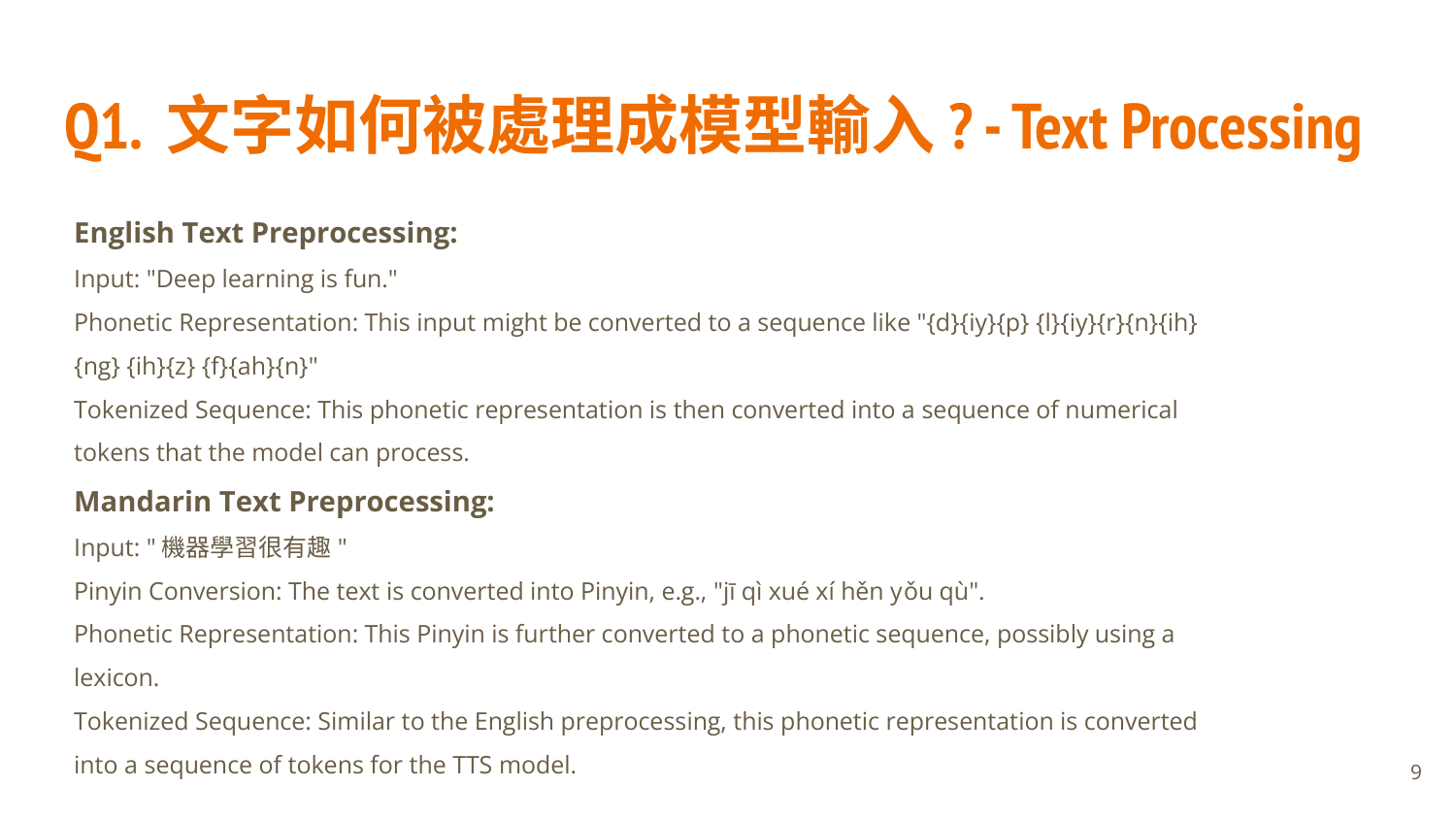

# Q1. 文字如何被處理成模型輸入? - Text Processing
English Text Preprocessing:
Input: "Deep learning is fun."
Phonetic Representation: This input might be converted to a sequence like "{d}{iy}{p} {l}{iy}{r}{n}{ih}{ng} {ih}{z} {f}{ah}{n}"
Tokenized Sequence: This phonetic representation is then converted into a sequence of numerical tokens that the model can process.
Mandarin Text Preprocessing:
Input: "機器學習很有趣"
Pinyin Conversion: The text is converted into Pinyin, e.g., "jī qì xué xí hěn yǒu qù".
Phonetic Representation: This Pinyin is further converted to a phonetic sequence, possibly using a lexicon.
Tokenized Sequence: Similar to the English preprocessing, this phonetic representation is converted into a sequence of tokens for the TTS model.

9